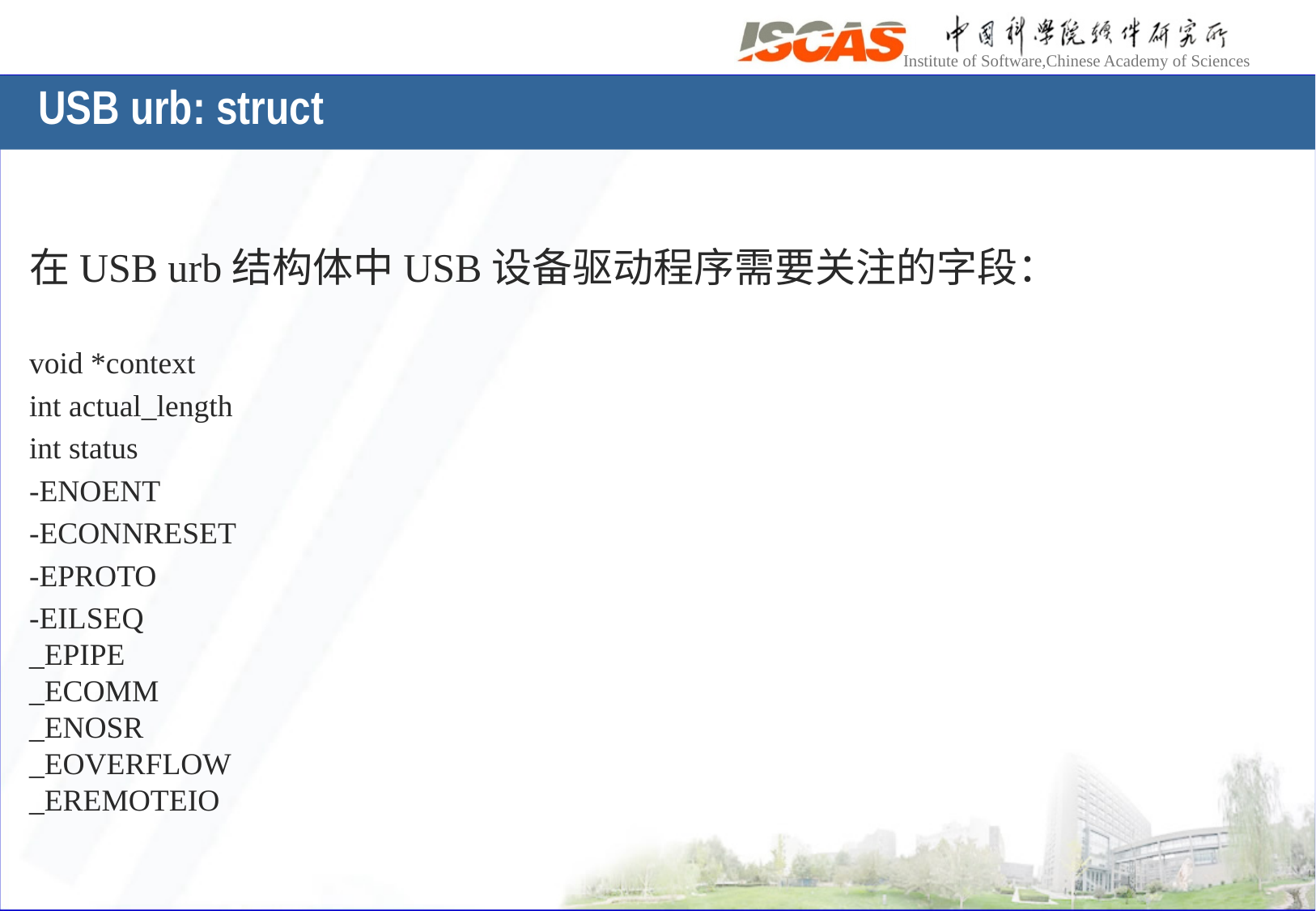

# USB urb: struct
在USB urb结构体中USB设备驱动程序需要关注的字段：

void *context
int actual_length
int status
-ENOENT
-ECONNRESET
-EPROTO
-EILSEQ
_EPIPE
_ECOMM
_ENOSR
_EOVERFLOW
_EREMOTEIO